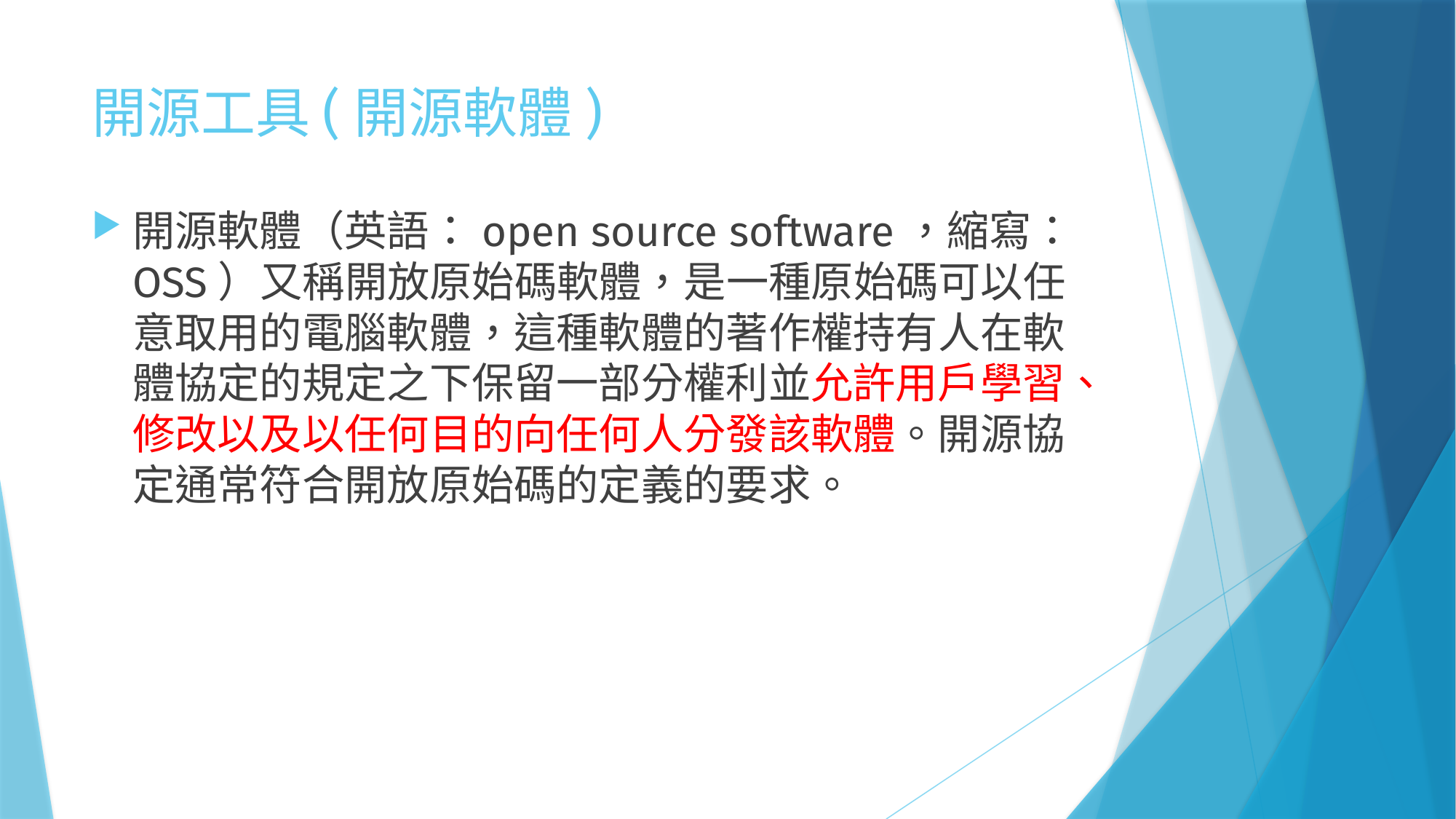

# 開源工具(開源軟體)
開源軟體（英語：open source software，縮寫：OSS）又稱開放原始碼軟體，是一種原始碼可以任意取用的電腦軟體，這種軟體的著作權持有人在軟體協定的規定之下保留一部分權利並允許用戶學習、修改以及以任何目的向任何人分發該軟體。開源協定通常符合開放原始碼的定義的要求。